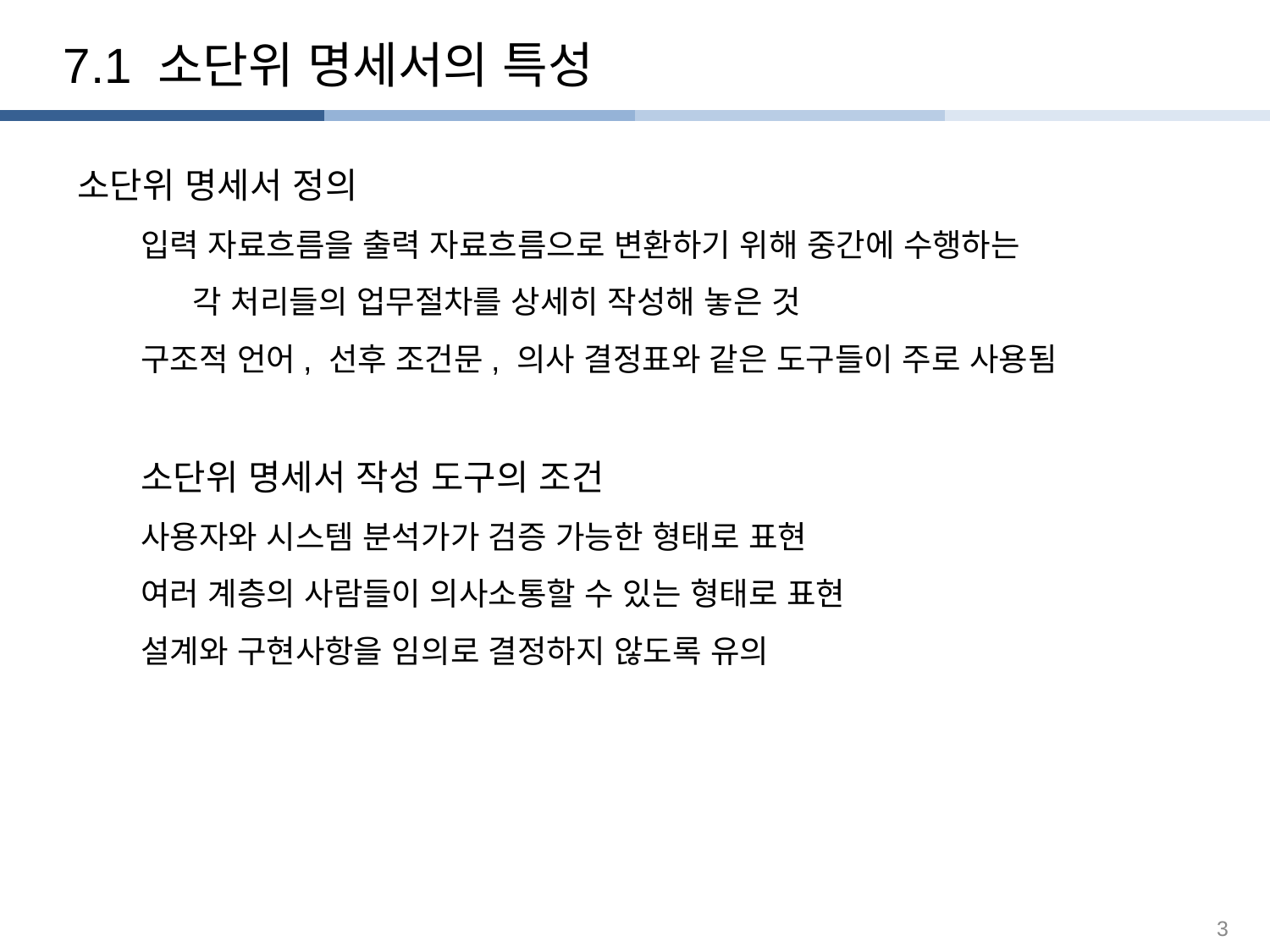

7.1 소단위 명세서의 특성
소단위 명세서 정의
입력 자료흐름을 출력 자료흐름으로 변환하기 위해 중간에 수행하는
     각 처리들의 업무절차를 상세히 작성해 놓은 것
구조적 언어, 선후 조건문, 의사 결정표와 같은 도구들이 주로 사용됨

소단위 명세서 작성 도구의 조건
사용자와 시스템 분석가가 검증 가능한 형태로 표현
여러 계층의 사람들이 의사소통할 수 있는 형태로 표현
설계와 구현사항을 임의로 결정하지 않도록 유의

3